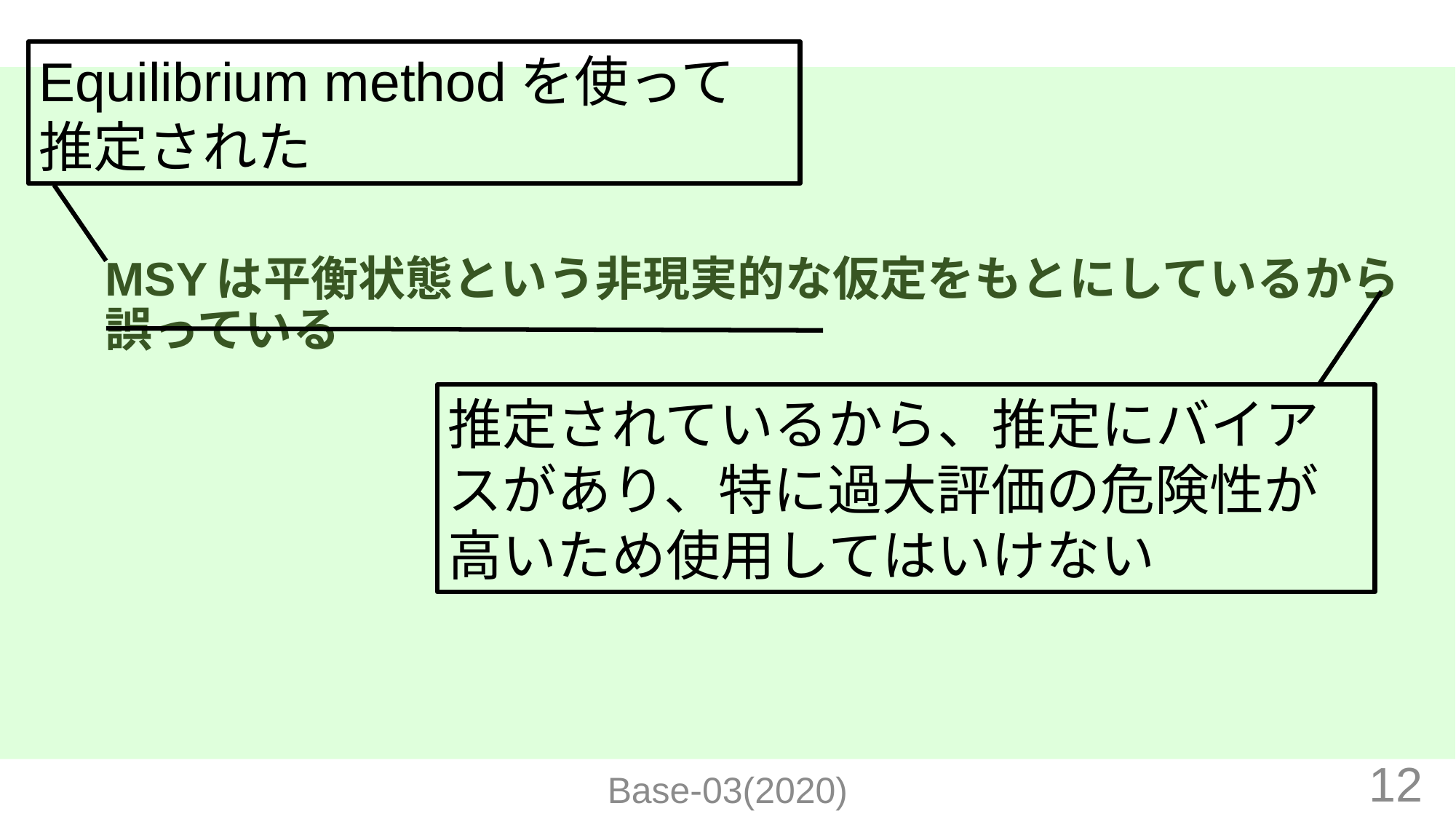

Equilibrium methodを使って推定された
# MSYは平衡状態という非現実的な仮定をもとにしているから誤っている
推定されているから、推定にバイアスがあり、特に過大評価の危険性が高いため使用してはいけない
Base-03(2020)
12